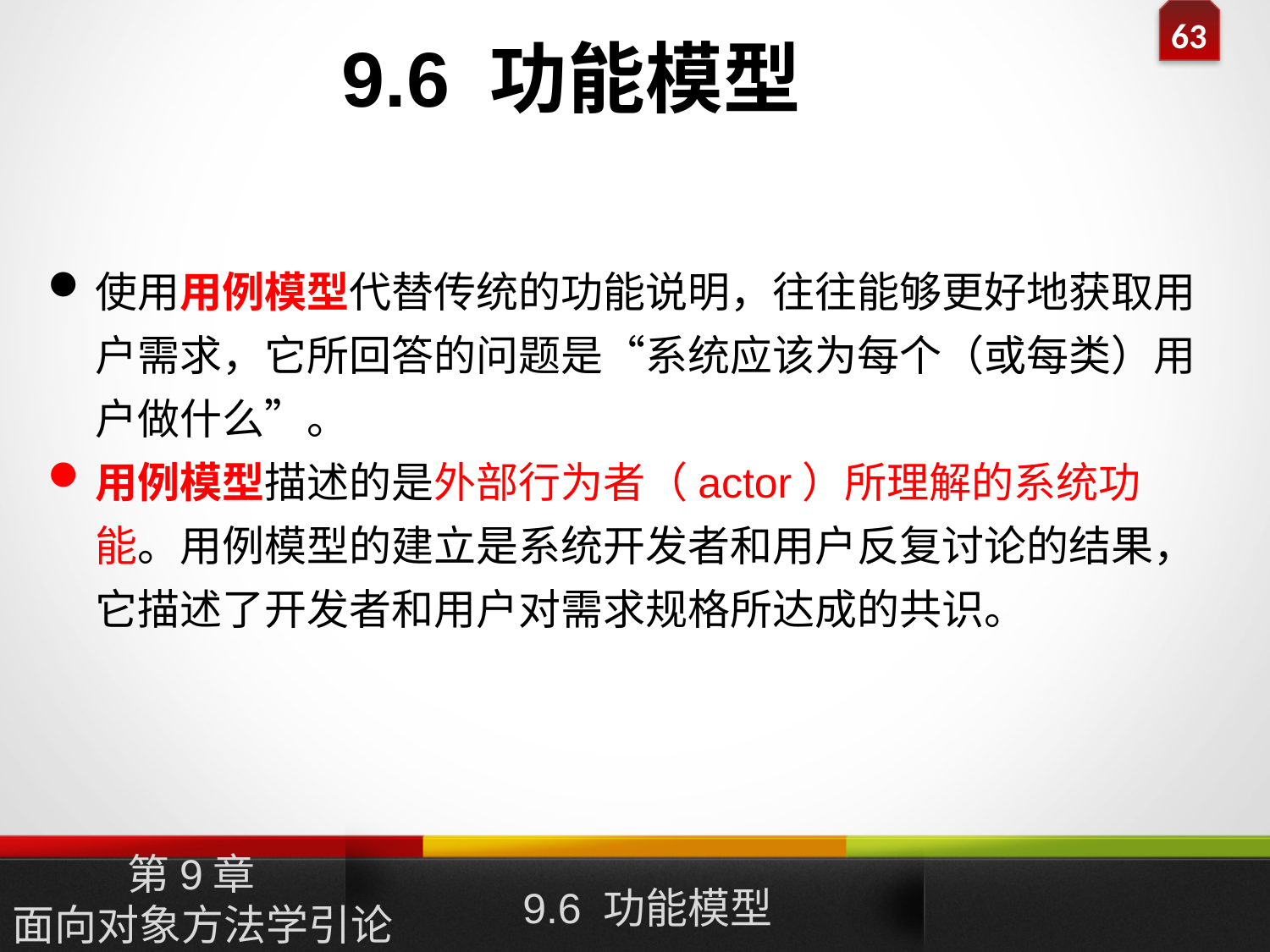

9.6 功能模型
使用用例模型代替传统的功能说明，往往能够更好地获取用户需求，它所回答的问题是“系统应该为每个（或每类）用户做什么”。
用例模型描述的是外部行为者（actor）所理解的系统功能。用例模型的建立是系统开发者和用户反复讨论的结果，它描述了开发者和用户对需求规格所达成的共识。
9.6 功能模型